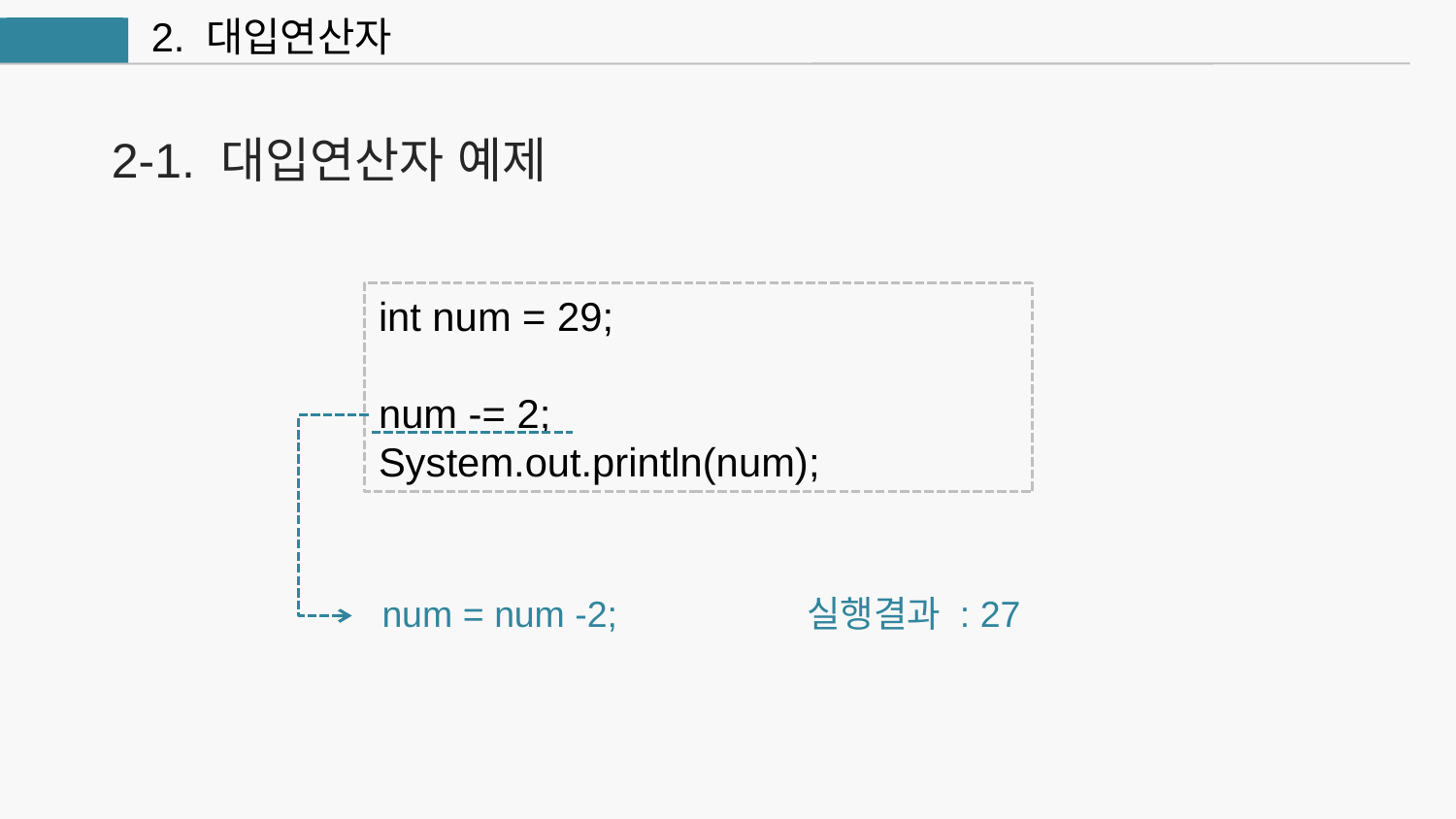

2. 대입연산자

연산자
2-1. 대입연산자 예제
int num = 29;

num -= 2;
System.out.println(num);

num = num -2;
실행결과 : 27